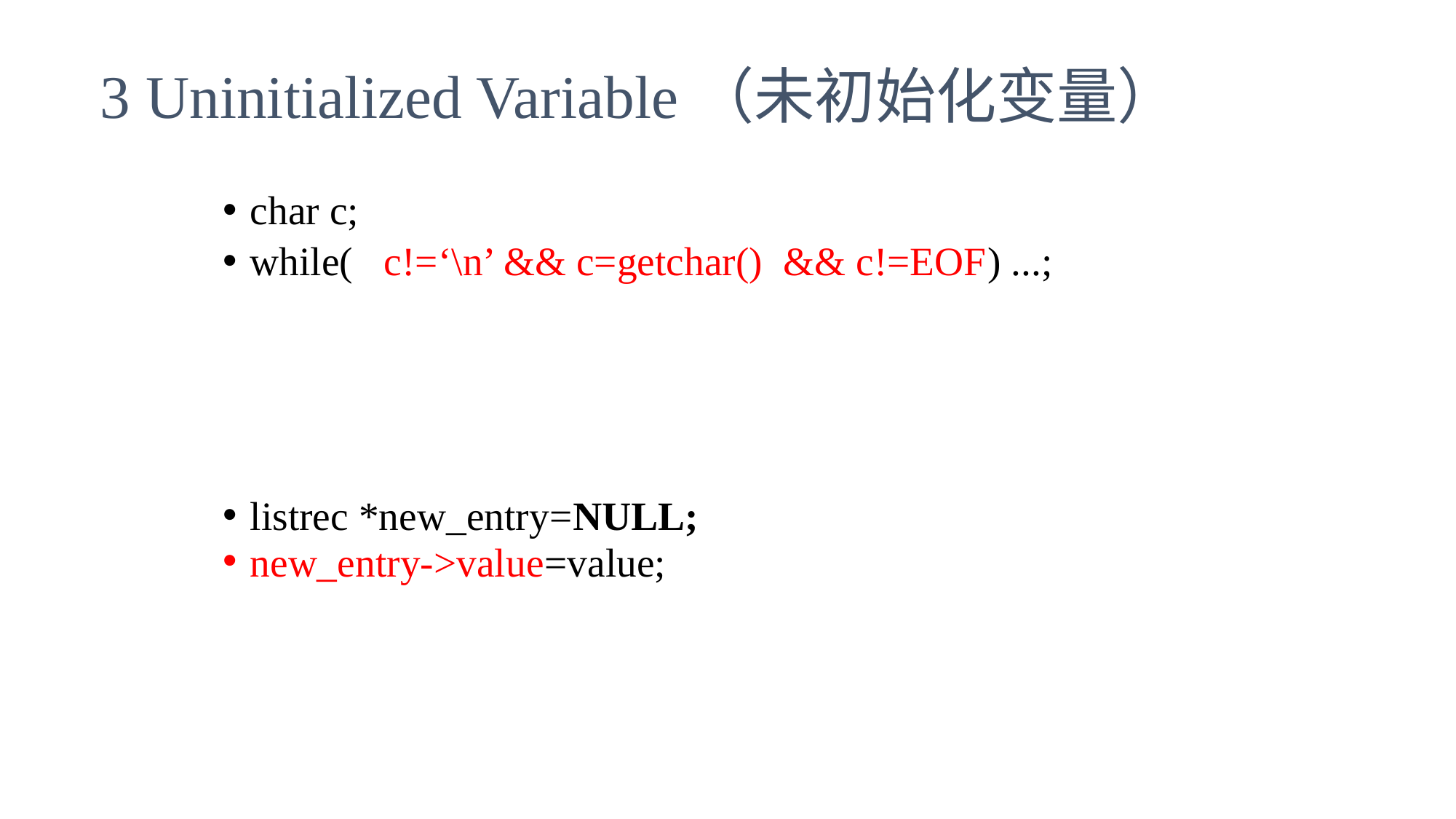

3 Uninitialized Variable（未初始化变量）
char c;
while(   c!=‘\n’ && c=getchar()  && c!=EOF) ...;

listrec *new_entry=NULL;
new_entry->value=value;